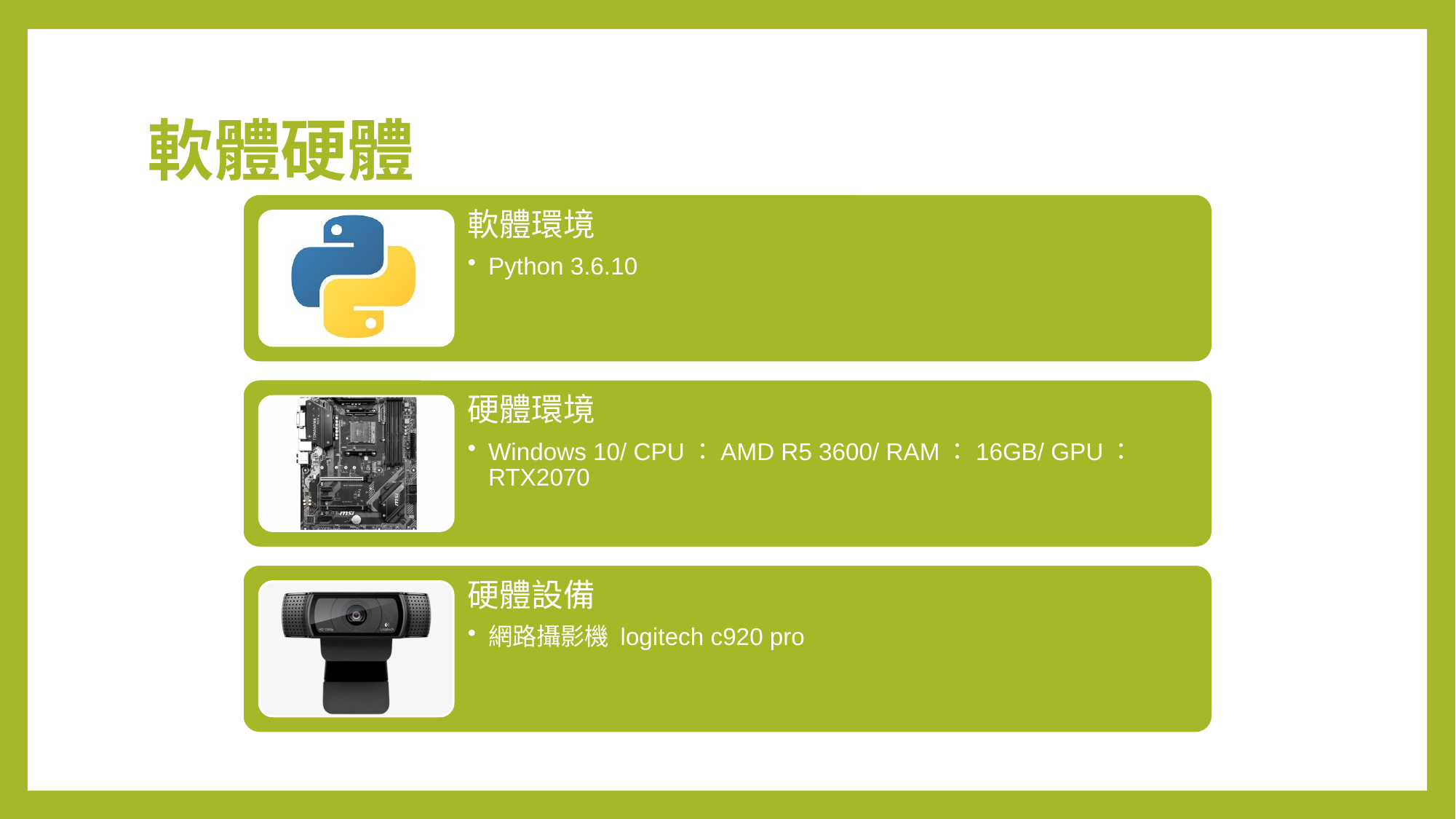

# 軟體硬體
軟體環境
Python 3.6.10
硬體環境
Windows 10/ CPU：AMD R5 3600/ RAM：16GB/ GPU：RTX2070
硬體設備
網路攝影機 logitech c920 pro